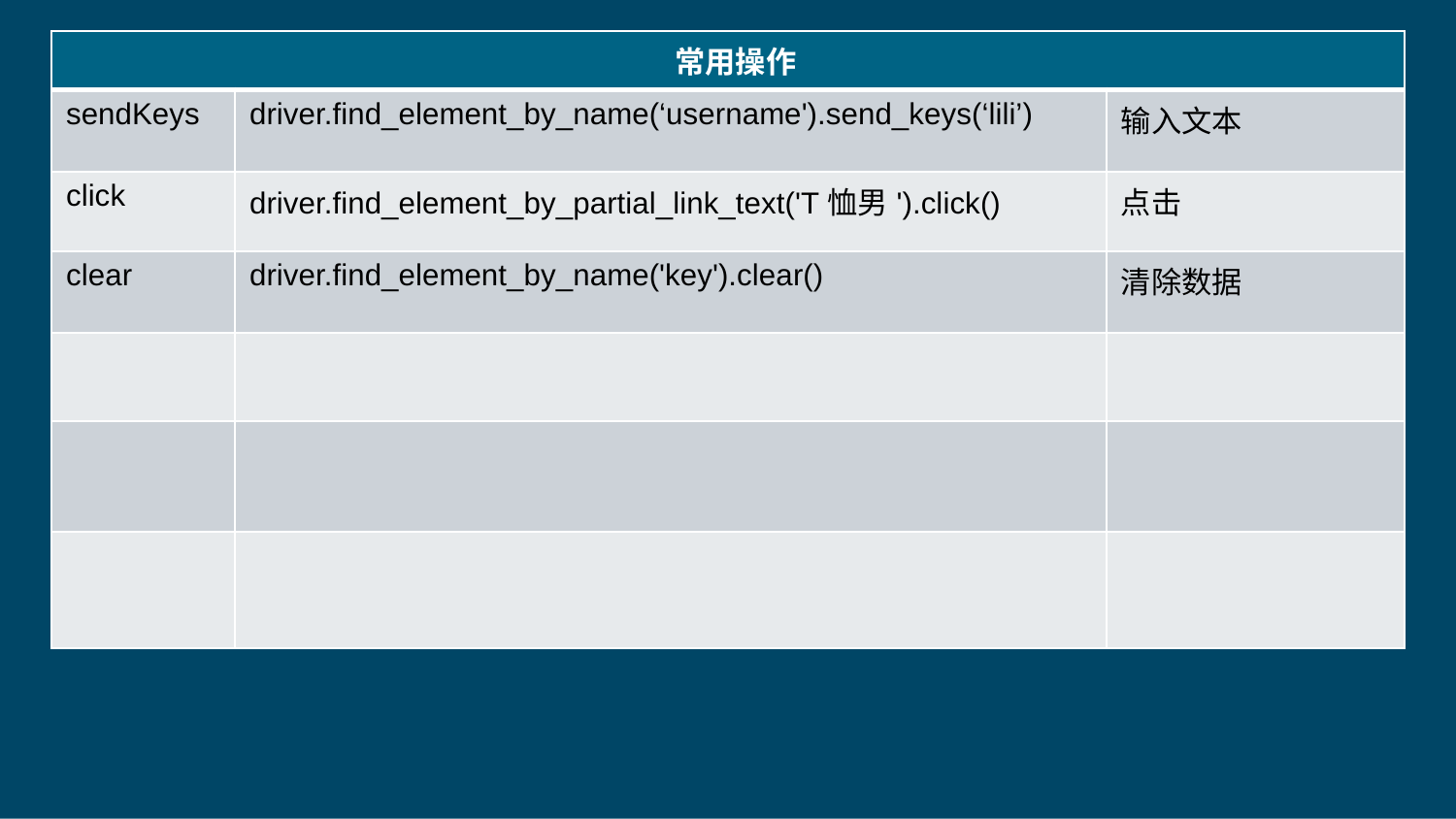

| 常用操作 | 方法 | 对象 |
| --- | --- | --- |
| sendKeys | driver.find\_element\_by\_name(‘username').send\_keys(‘lili’) | 输入文本 |
| click | driver.find\_element\_by\_partial\_link\_text('T恤男').click() | 点击 |
| clear | driver.find\_element\_by\_name('key').clear() | 清除数据 |
|  |  |  |
|  |  |  |
|  |  |  |